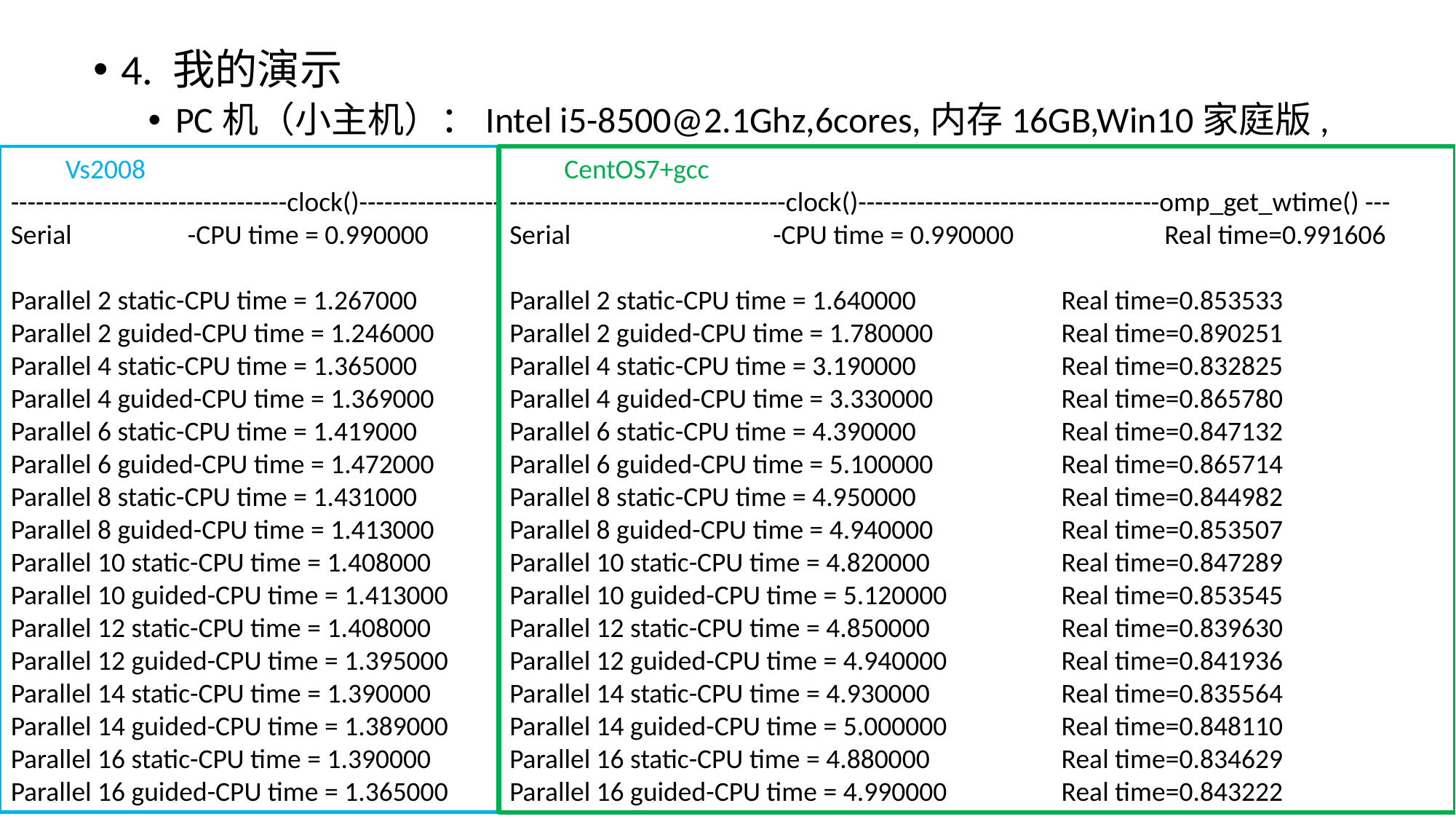

4. 我的演示
PC机（小主机）：Intel i5-8500@2.1Ghz,6cores,内存16GB,Win10家庭版,L1 cache 384 KB,L2 cache 1.5MB,L3 9.0MB
Visual Studio 2008，Debug版本
CentOS7+gcc

CentOS7+gcc
---------------------------------clock()------------------------------------omp_get_wtime() ---
Serial	                         -CPU time = 0.990000 		Real time=0.991606

Parallel 2 static-CPU time = 1.640000 		 Real time=0.853533
Parallel 2 guided-CPU time = 1.780000 		 Real time=0.890251
Parallel 4 static-CPU time = 3.190000 		 Real time=0.832825
Parallel 4 guided-CPU time = 3.330000 		 Real time=0.865780
Parallel 6 static-CPU time = 4.390000 		 Real time=0.847132
Parallel 6 guided-CPU time = 5.100000 		 Real time=0.865714
Parallel 8 static-CPU time = 4.950000 		 Real time=0.844982
Parallel 8 guided-CPU time = 4.940000 		 Real time=0.853507
Parallel 10 static-CPU time = 4.820000 		 Real time=0.847289
Parallel 10 guided-CPU time = 5.120000 	 Real time=0.853545
Parallel 12 static-CPU time = 4.850000 		 Real time=0.839630
Parallel 12 guided-CPU time = 4.940000 	 Real time=0.841936
Parallel 14 static-CPU time = 4.930000 		 Real time=0.835564
Parallel 14 guided-CPU time = 5.000000 	 Real time=0.848110
Parallel 16 static-CPU time = 4.880000 		 Real time=0.834629
Parallel 16 guided-CPU time = 4.990000 	 Real time=0.843222
Vs2008
---------------------------------clock()------------------------------------omp_get_wtime() ---
Serial	           -CPU time = 0.990000 		 Real time=0.991606

Parallel 2 static-CPU time = 1.267000 		 Real time=1.266514
Parallel 2 guided-CPU time = 1.246000 		 Real time=1.246372
Parallel 4 static-CPU time = 1.365000 		 Real time=1.365946
Parallel 4 guided-CPU time = 1.369000 		 Real time=1.368505
Parallel 6 static-CPU time = 1.419000 		 Real time=1.418908
Parallel 6 guided-CPU time = 1.472000 		 Real time=1.471697
Parallel 8 static-CPU time = 1.431000 		 Real time=1.430786
Parallel 8 guided-CPU time = 1.413000 		 Real time=1.413572
Parallel 10 static-CPU time = 1.408000 		 Real time=1.408017
Parallel 10 guided-CPU time = 1.413000 	 Real time=1.412439
Parallel 12 static-CPU time = 1.408000 		 Real time=1.407593
Parallel 12 guided-CPU time = 1.395000 	 Real time=1.395707
Parallel 14 static-CPU time = 1.390000 		 Real time=1.389883
Parallel 14 guided-CPU time = 1.389000 	 Real time=1.388562
Parallel 16 static-CPU time = 1.390000 		 Real time=1.390925
Parallel 16 guided-CPU time = 1.365000 	 Real time=1.364146